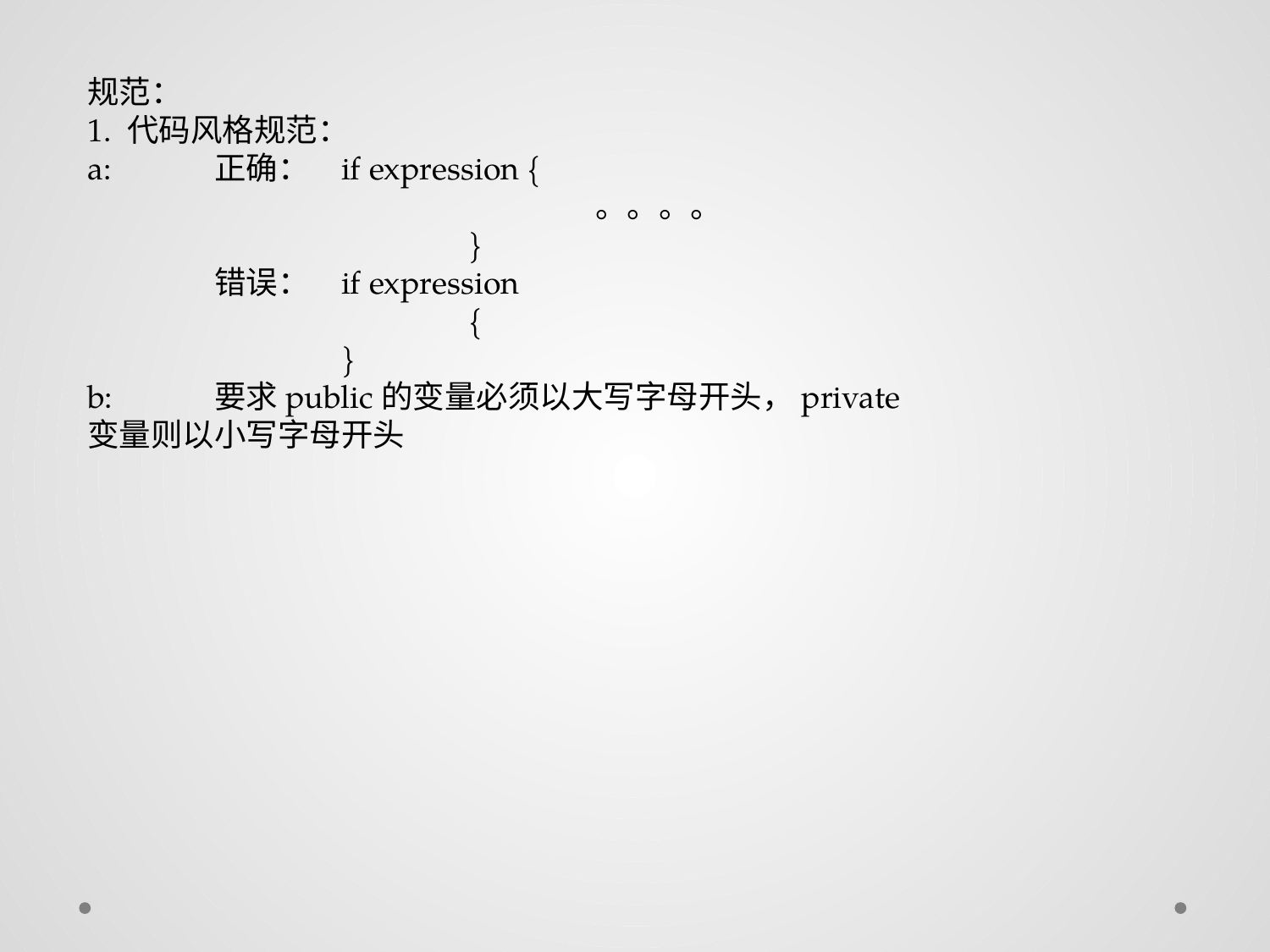

规范：
1. 代码风格规范：
a:	正确：	if expression {
				。。。。
			}
	错误：	if expression
			{
		}
b: 	要求public的变量必须以大写字母开头，private变量则以小写字母开头